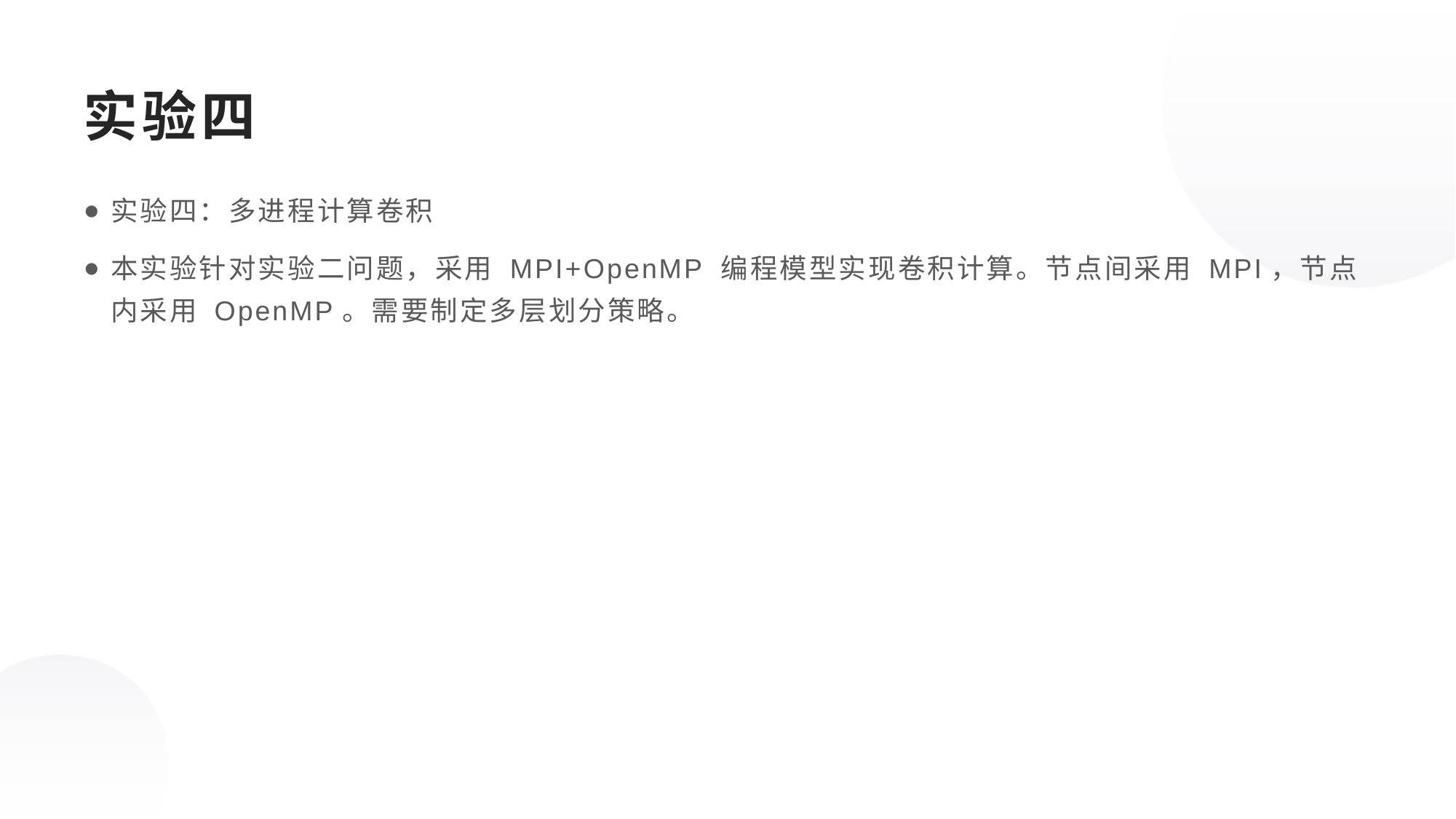

实验四
实验四：多进程计算卷积
本实验针对实验二问题，采用 MPI+OpenMP 编程模型实现卷积计算。节点间采用 MPI，节点内采用 OpenMP。需要制定多层划分策略。